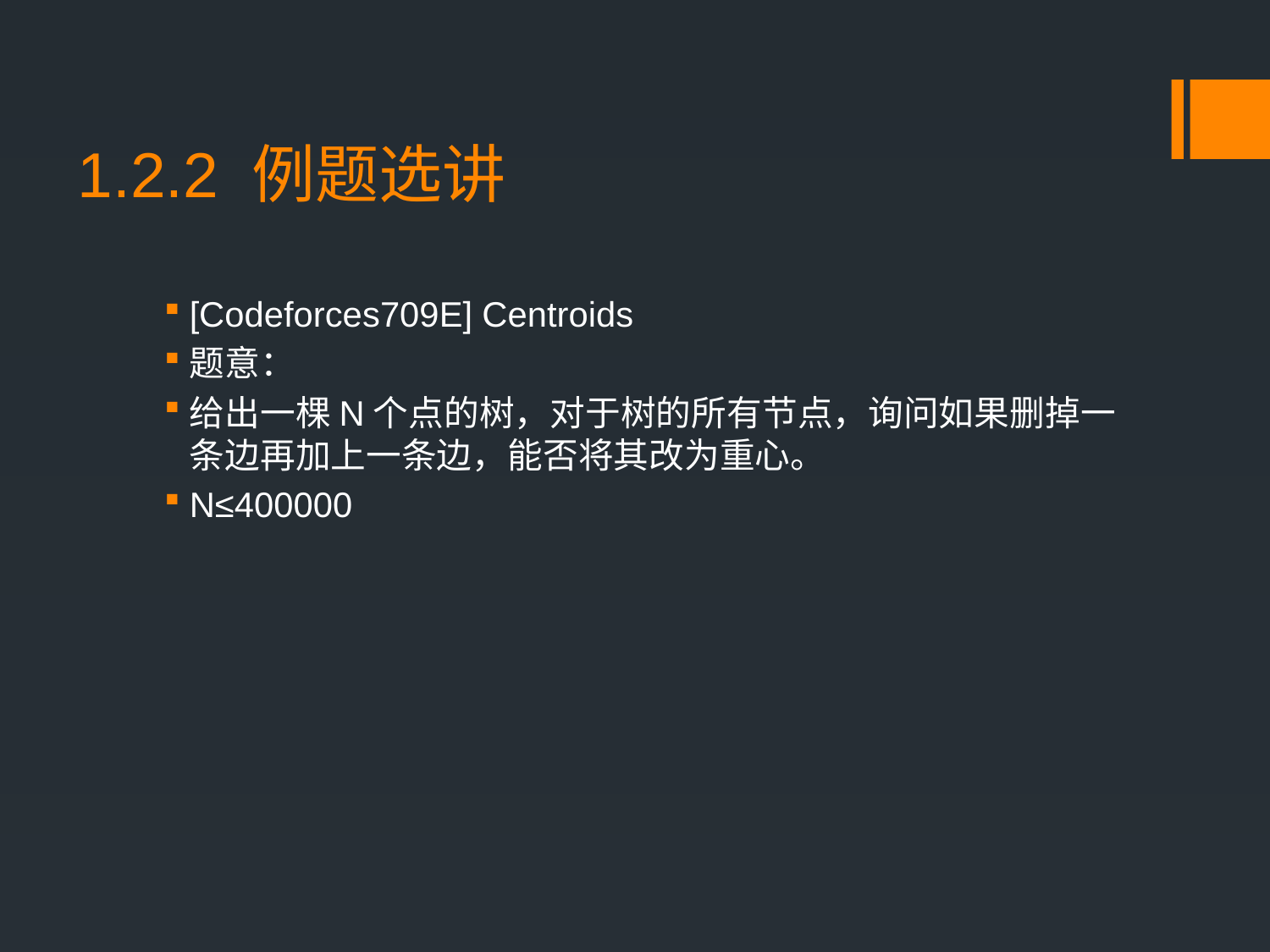

# 1.2.2 例题选讲

[Codeforces709E] Centroids
题意：
给出一棵N个点的树，对于树的所有节点，询问如果删掉一条边再加上一条边，能否将其改为重心。
N≤400000